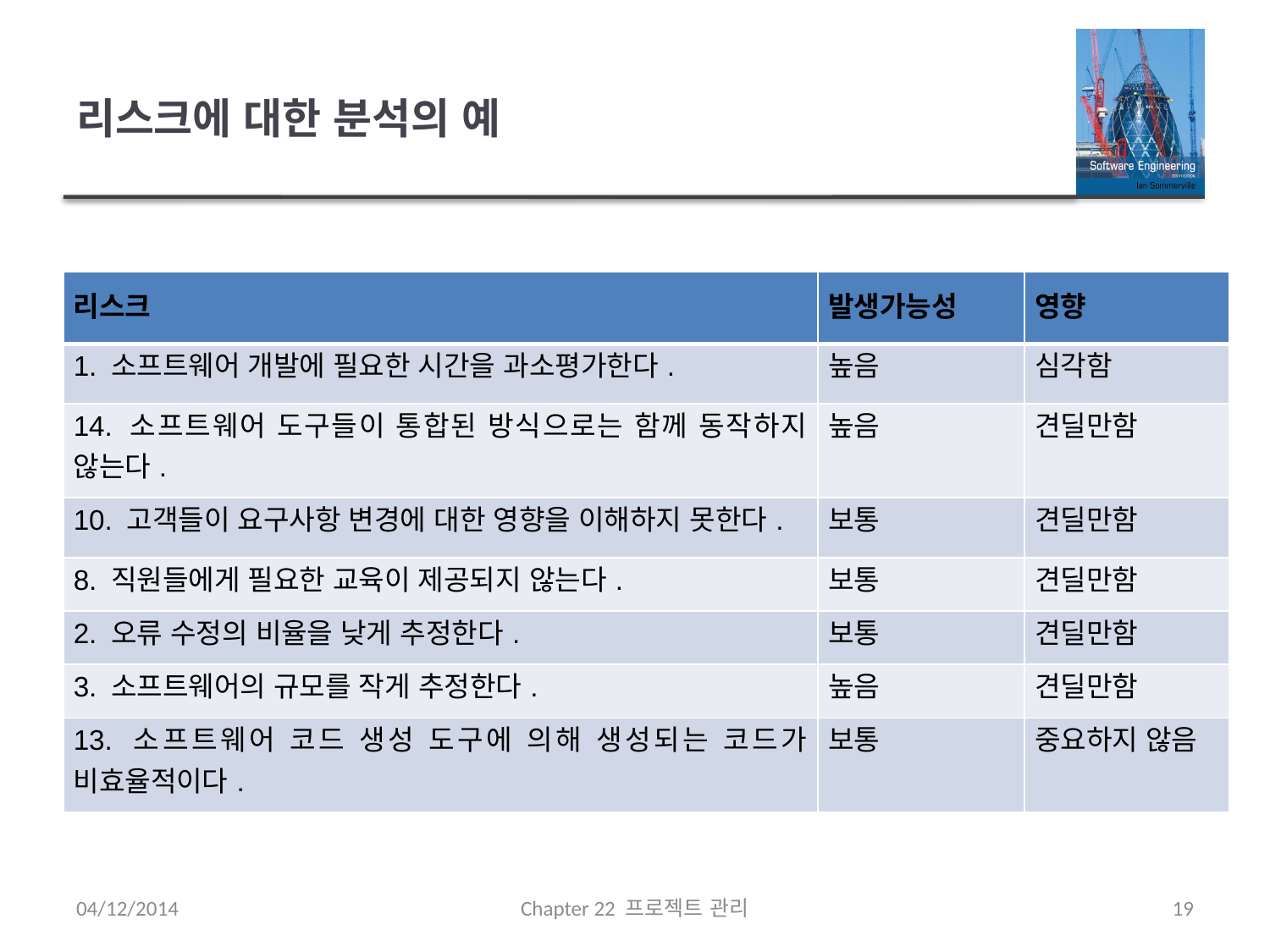

# 리스크에 대한 분석의 예
| 리스크 | 발생가능성 | 영향 |
| --- | --- | --- |
| 1. 소프트웨어 개발에 필요한 시간을 과소평가한다. | 높음 | 심각함 |
| 14. 소프트웨어 도구들이 통합된 방식으로는 함께 동작하지 않는다. | 높음 | 견딜만함 |
| 10. 고객들이 요구사항 변경에 대한 영향을 이해하지 못한다. | 보통 | 견딜만함 |
| 8. 직원들에게 필요한 교육이 제공되지 않는다. | 보통 | 견딜만함 |
| 2. 오류 수정의 비율을 낮게 추정한다. | 보통 | 견딜만함 |
| 3. 소프트웨어의 규모를 작게 추정한다. | 높음 | 견딜만함 |
| 13. 소프트웨어 코드 생성 도구에 의해 생성되는 코드가 비효율적이다. | 보통 | 중요하지 않음 |
04/12/2014
Chapter 22 프로젝트 관리
19